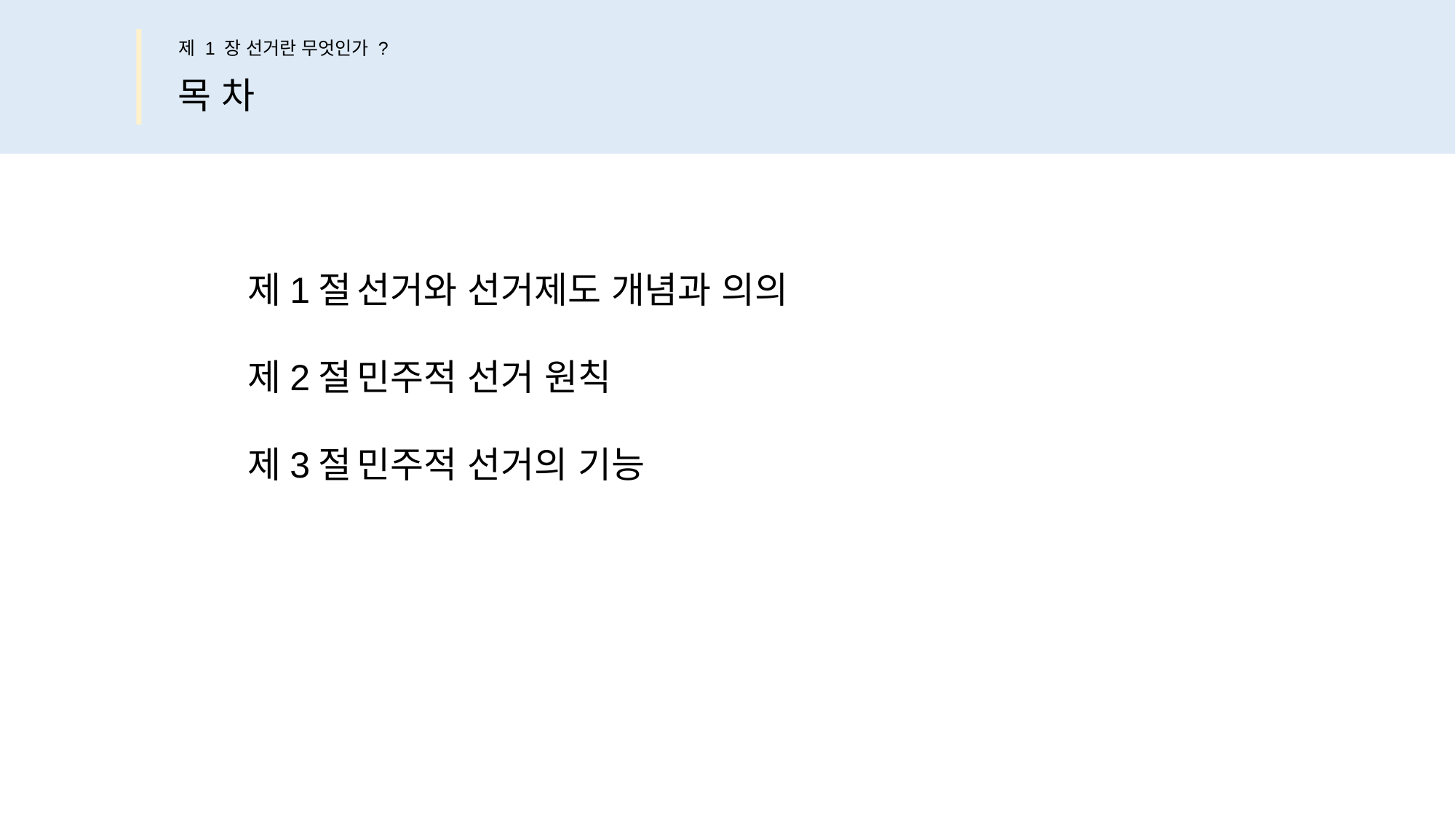

제 1 장 선거란 무엇인가 ?
목 차
제1절	선거와 선거제도 개념과 의의
제2절	민주적 선거 원칙
제3절	민주적 선거의 기능